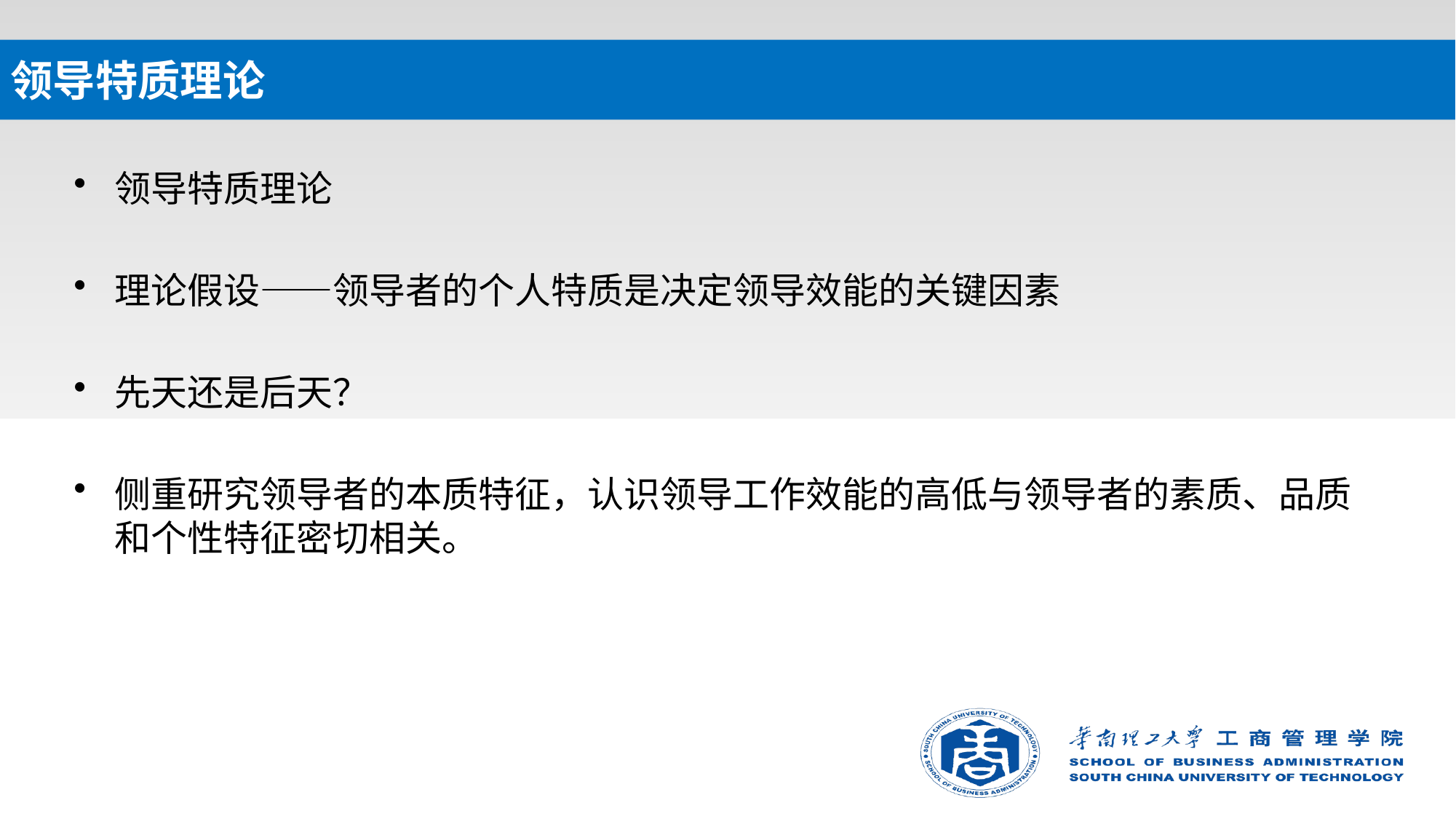

# 领导特质理论
领导特质理论

理论假设——领导者的个人特质是决定领导效能的关键因素

先天还是后天？

侧重研究领导者的本质特征，认识领导工作效能的高低与领导者的素质、品质和个性特征密切相关。